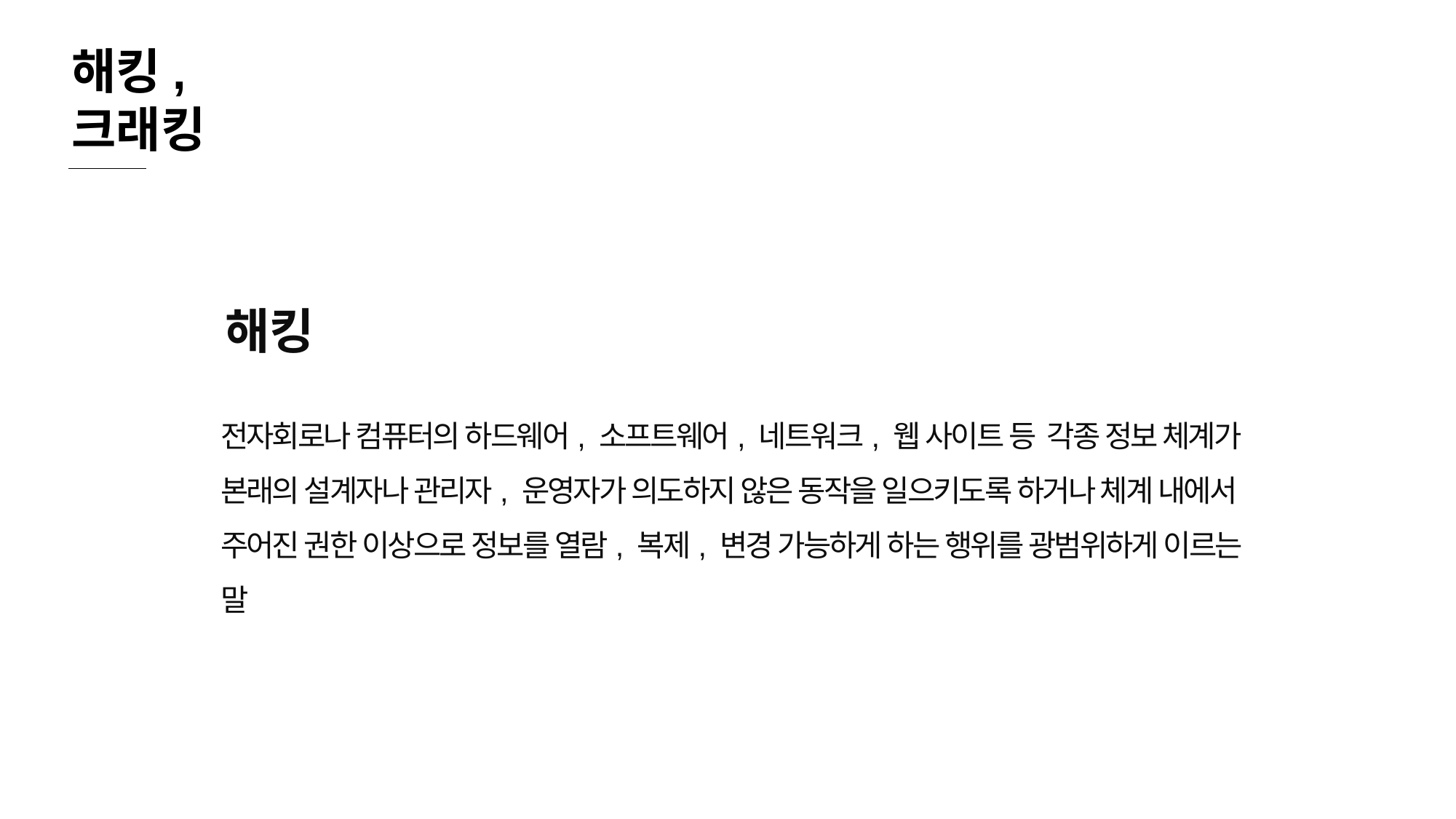

해킹,
크래킹
해킹
전자회로나 컴퓨터의 하드웨어, 소프트웨어, 네트워크, 웹 사이트 등  각종 정보 체계가 본래의 설계자나 관리자, 운영자가 의도하지 않은 동작을 일으키도록 하거나 체계 내에서 주어진 권한 이상으로 정보를 열람, 복제, 변경 가능하게 하는 행위를 광범위하게 이르는 말